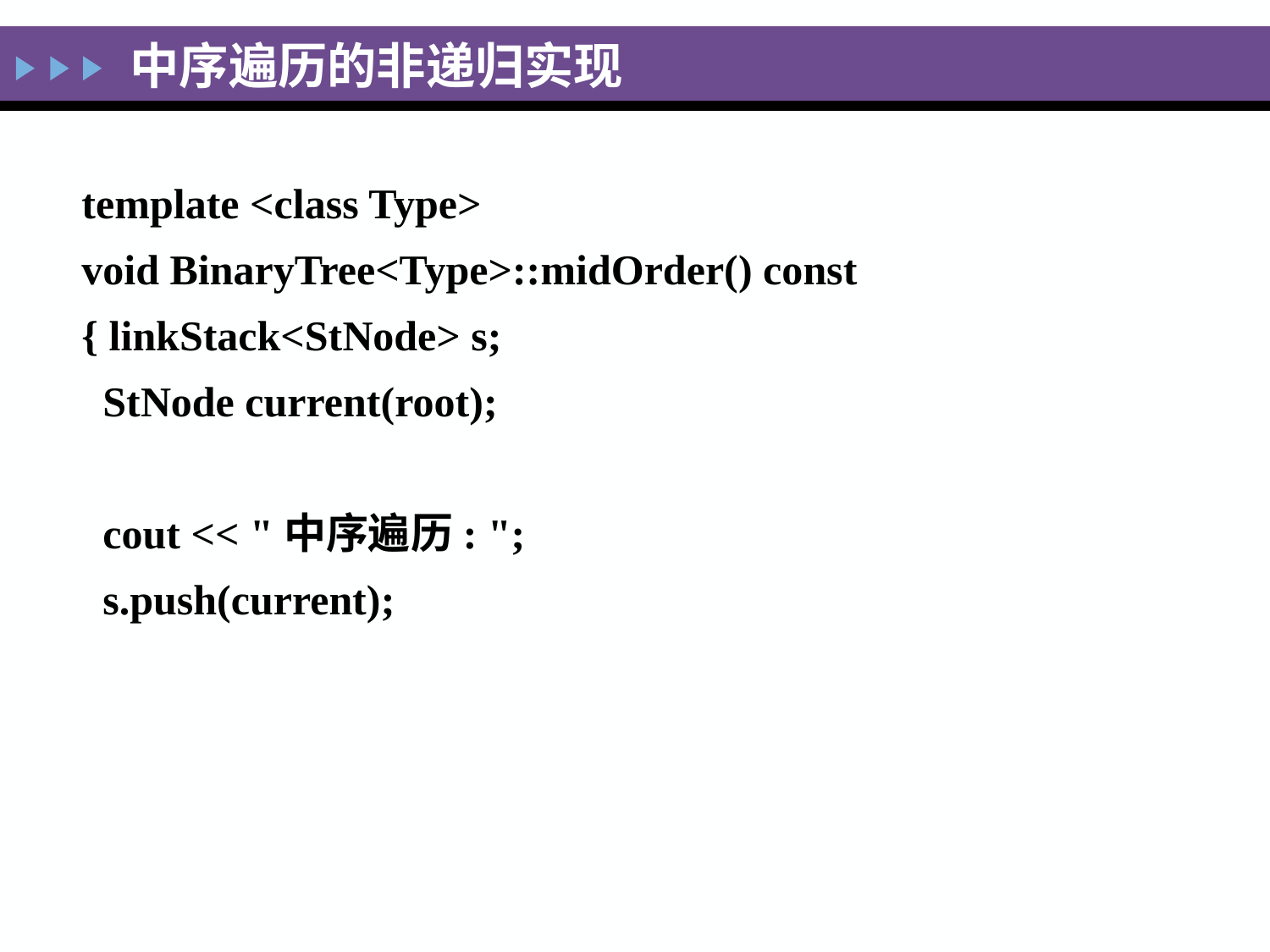

# 中序遍历的非递归实现
template <class Type>
void BinaryTree<Type>::midOrder() const
{ linkStack<StNode> s;
  StNode current(root);

  cout << "中序遍历: ";
  s.push(current);